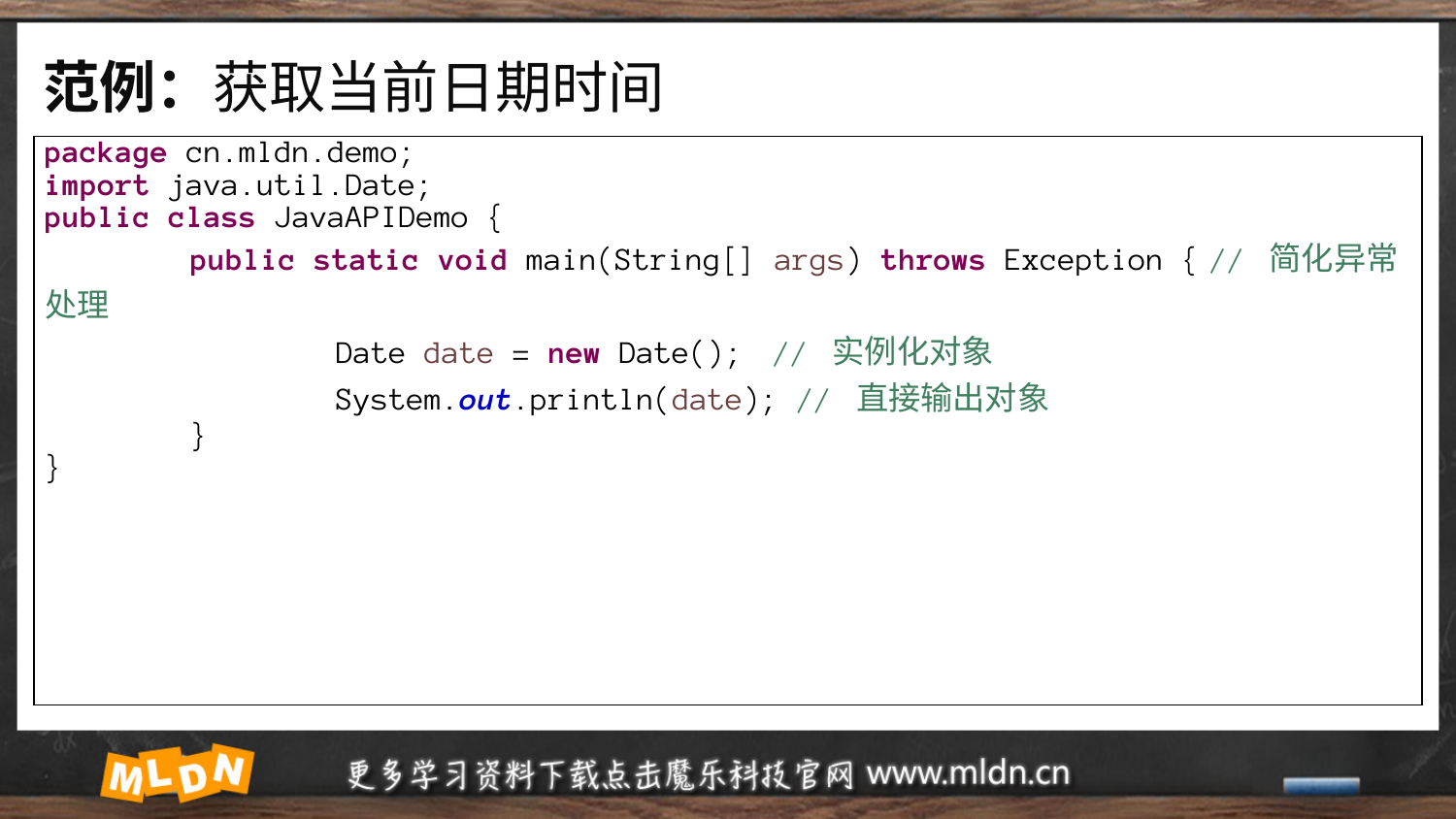

# 范例：获取当前日期时间
| package cn.mldn.demo; import java.util.Date; public class JavaAPIDemo { public static void main(String[] args) throws Exception { // 简化异常处理 Date date = new Date(); // 实例化对象 System.out.println(date); // 直接输出对象 } } |
| --- |